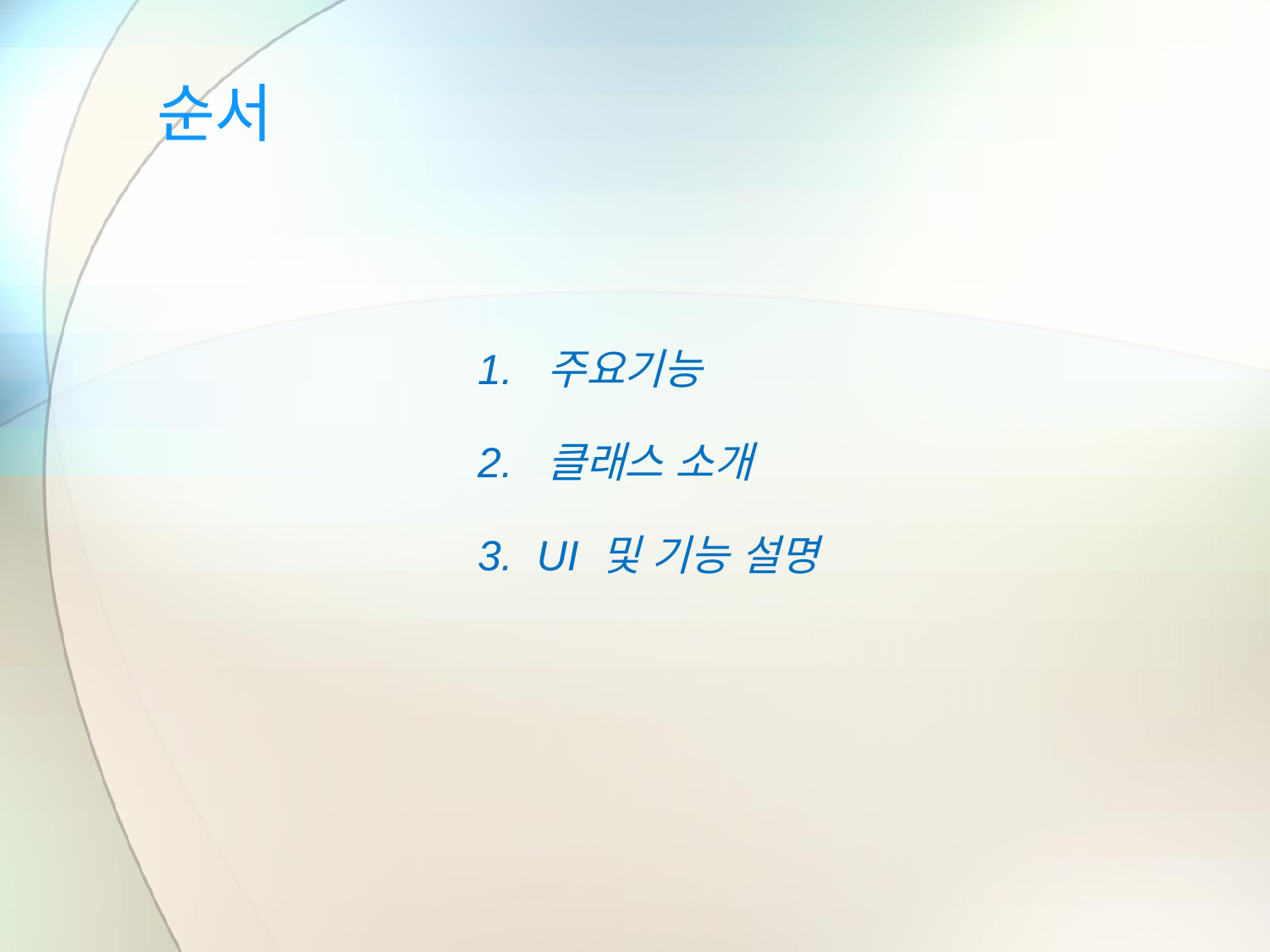

# 순서
1.  주요기능
2.  클래스 소개
3.  UI 및 기능 설명